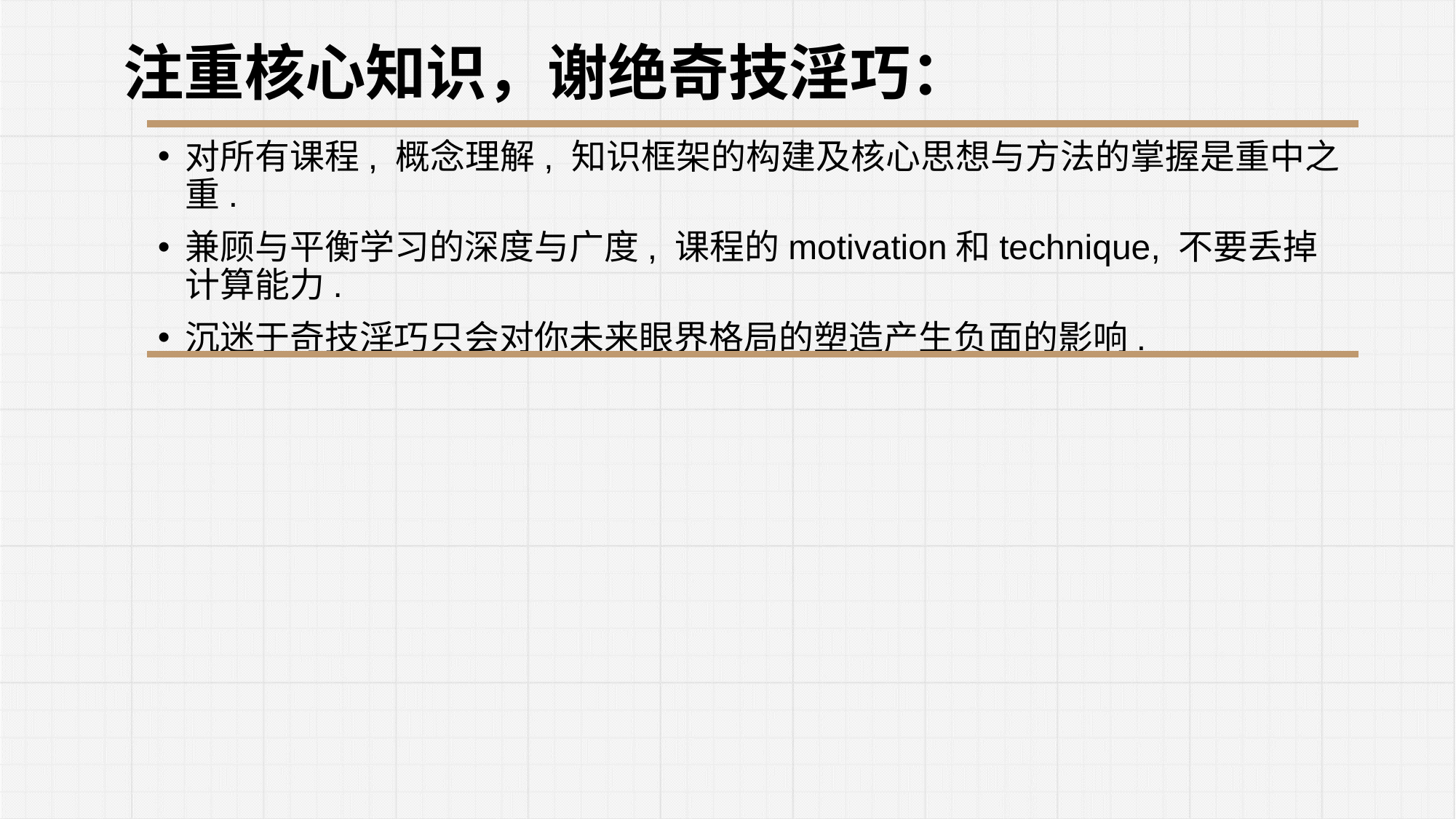

注重核心知识，谢绝奇技淫巧：
对所有课程, 概念理解, 知识框架的构建及核心思想与方法的掌握是重中之重.
兼顾与平衡学习的深度与广度, 课程的motivation和technique, 不要丢掉计算能力.
沉迷于奇技淫巧只会对你未来眼界格局的塑造产生负面的影响.